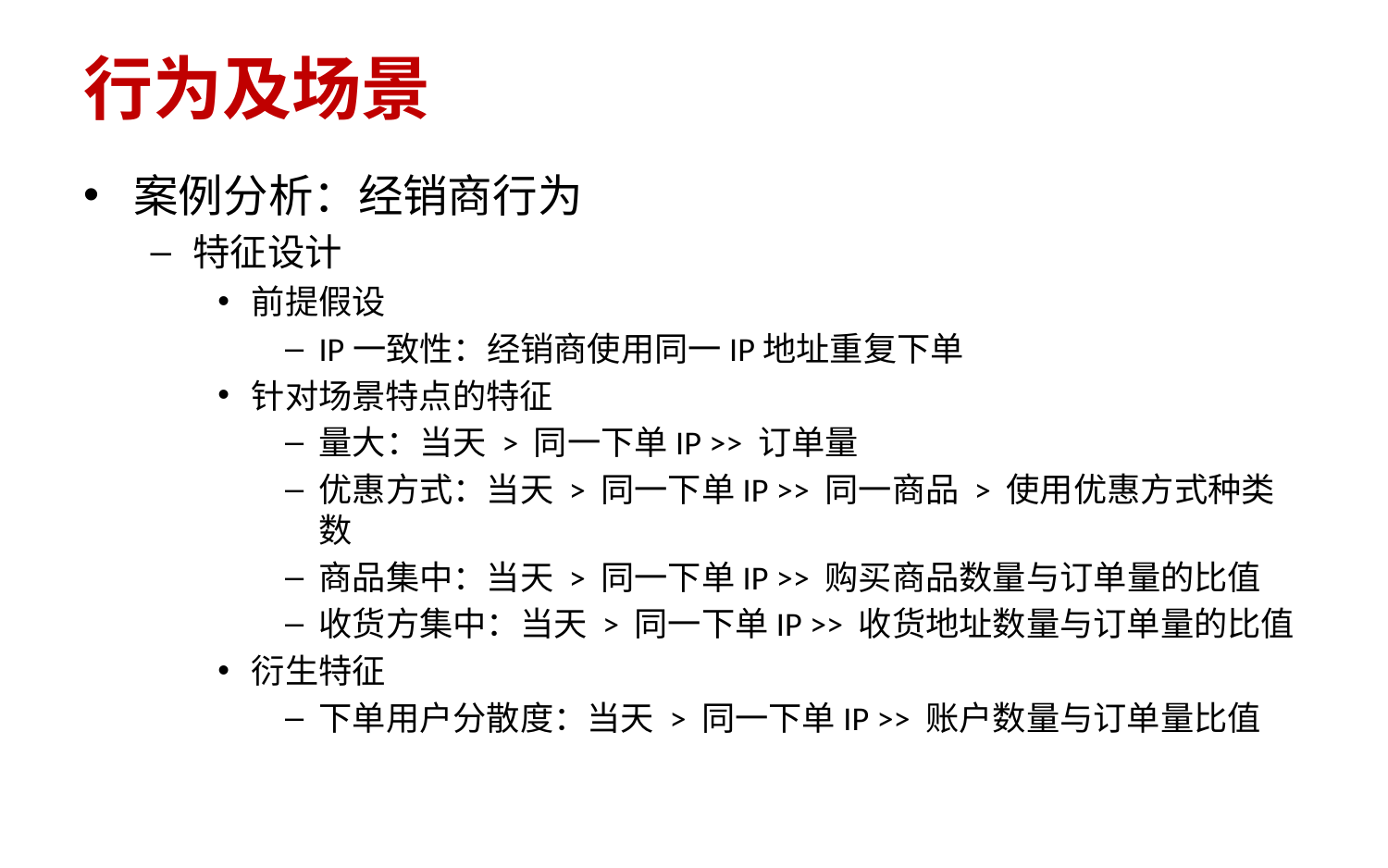

# 行为及场景
案例分析：经销商行为
特征设计
前提假设
IP一致性：经销商使用同一IP地址重复下单
针对场景特点的特征
量大：当天 > 同一下单IP >> 订单量
优惠方式：当天 > 同一下单IP >> 同一商品 > 使用优惠方式种类数
商品集中：当天 > 同一下单IP >> 购买商品数量与订单量的比值
收货方集中：当天 > 同一下单IP >> 收货地址数量与订单量的比值
衍生特征
下单用户分散度：当天 > 同一下单IP >> 账户数量与订单量比值